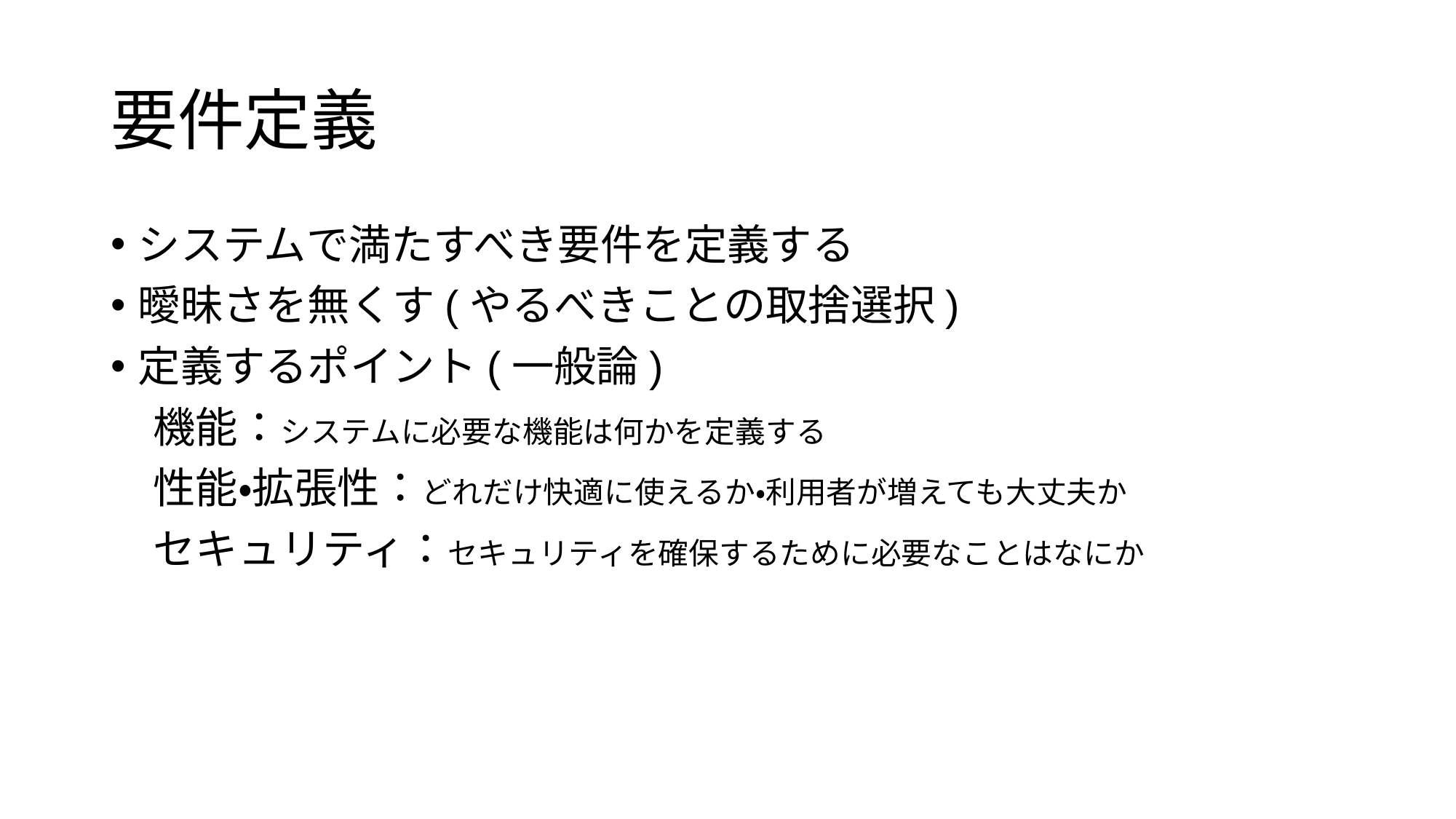

# 要件定義
システムで満たすべき要件を定義する
曖昧さを無くす(やるべきことの取捨選択)
定義するポイント(一般論)
　機能：システムに必要な機能は何かを定義する
　性能・拡張性：どれだけ快適に使えるか・利用者が増えても大丈夫か
　セキュリティ：セキュリティを確保するために必要なことはなにか